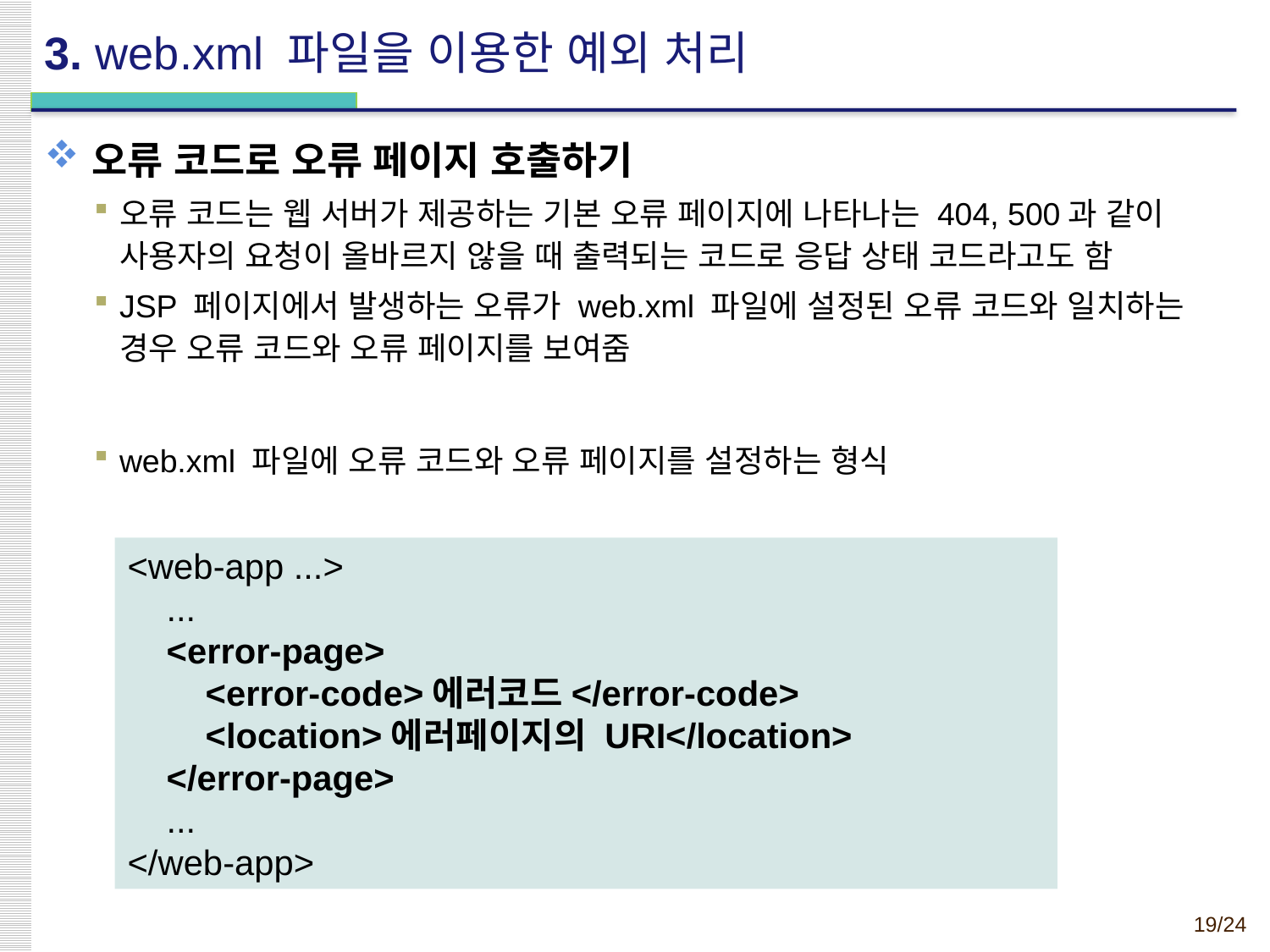

# 3. web.xml 파일을 이용한 예외 처리
오류 코드로 오류 페이지 호출하기
오류 코드는 웹 서버가 제공하는 기본 오류 페이지에 나타나는 404, 500과 같이 사용자의 요청이 올바르지 않을 때 출력되는 코드로 응답 상태 코드라고도 함
JSP 페이지에서 발생하는 오류가 web.xml 파일에 설정된 오류 코드와 일치하는 경우 오류 코드와 오류 페이지를 보여줌

web.xml 파일에 오류 코드와 오류 페이지를 설정하는 형식
<web-app ...>
    ...
    <error-page>
        <error-code>에러코드</error-code>
        <location>에러페이지의 URI</location>
    </error-page>
    ...
</web-app>